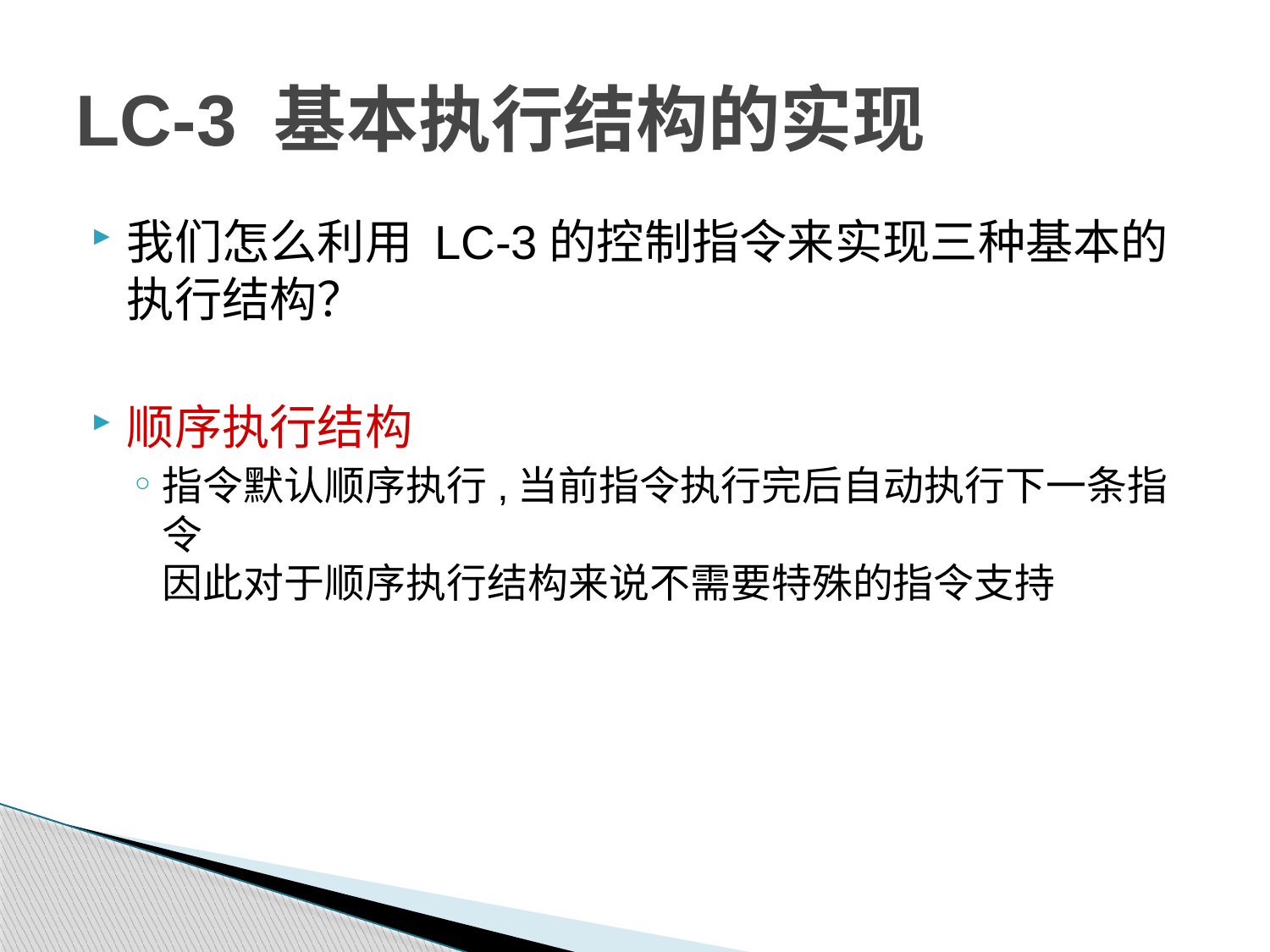

# LC-3 基本执行结构的实现
我们怎么利用 LC-3的控制指令来实现三种基本的执行结构？

顺序执行结构
指令默认顺序执行,当前指令执行完后自动执行下一条指令
因此对于顺序执行结构来说不需要特殊的指令支持